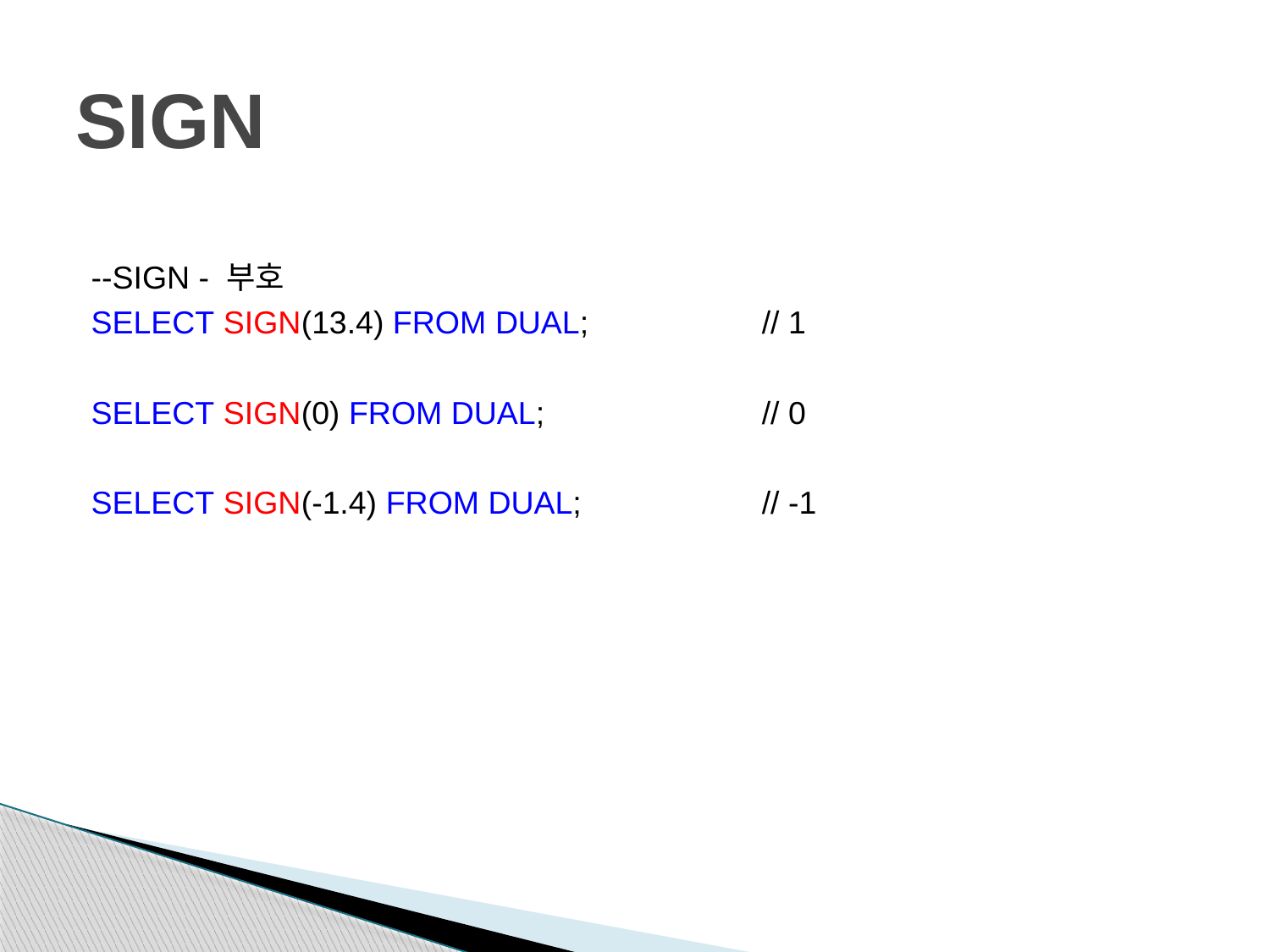

# SIGN

--SIGN - 부호
SELECT SIGN(13.4) FROM DUAL;		// 1

SELECT SIGN(0) FROM DUAL;		// 0

SELECT SIGN(-1.4) FROM DUAL;		// -1